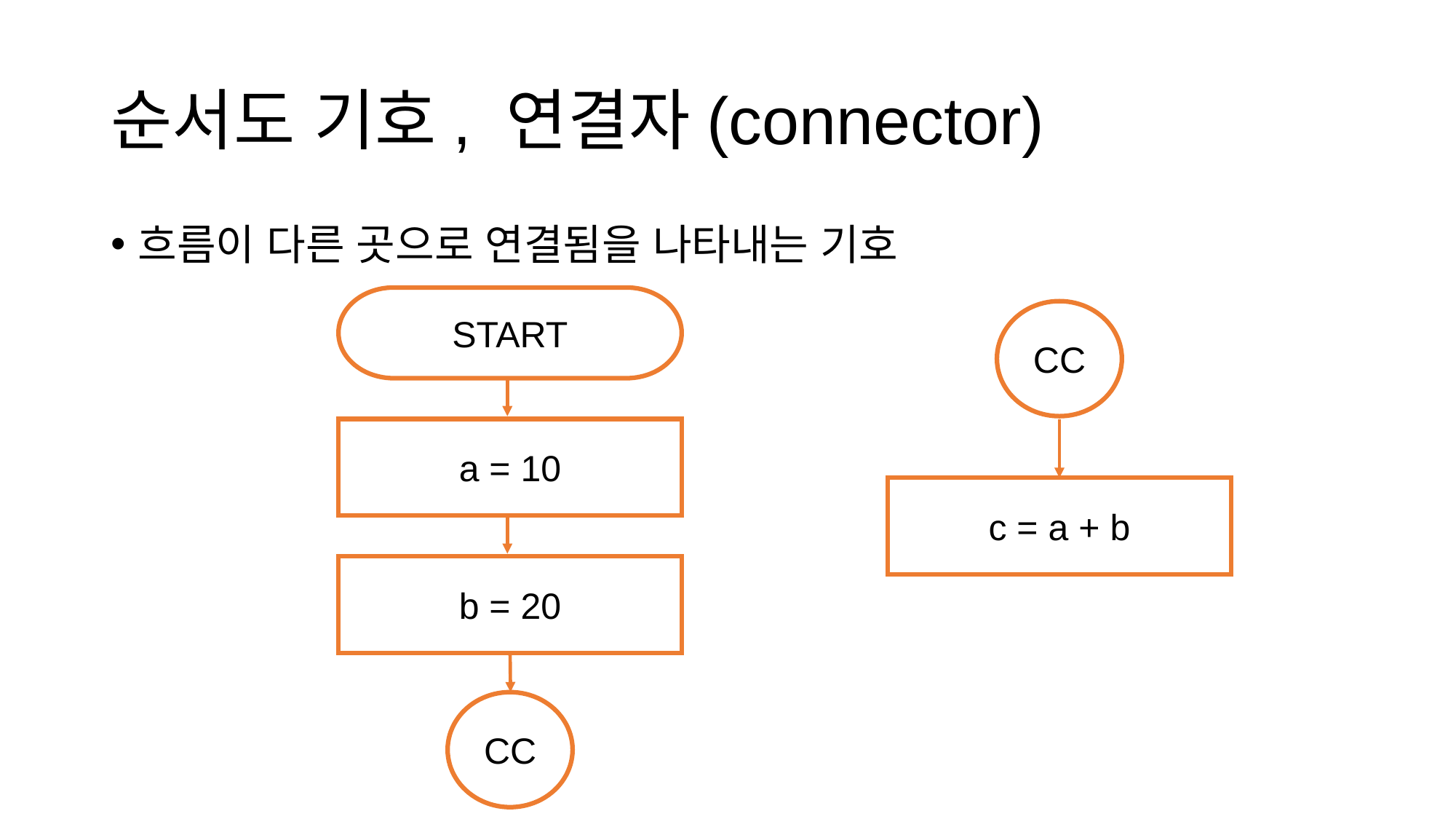

# 순서도 기호, 연결자(connector)
흐름이 다른 곳으로 연결됨을 나타내는 기호
START
CC
a = 10
c = a + b
b = 20
CC